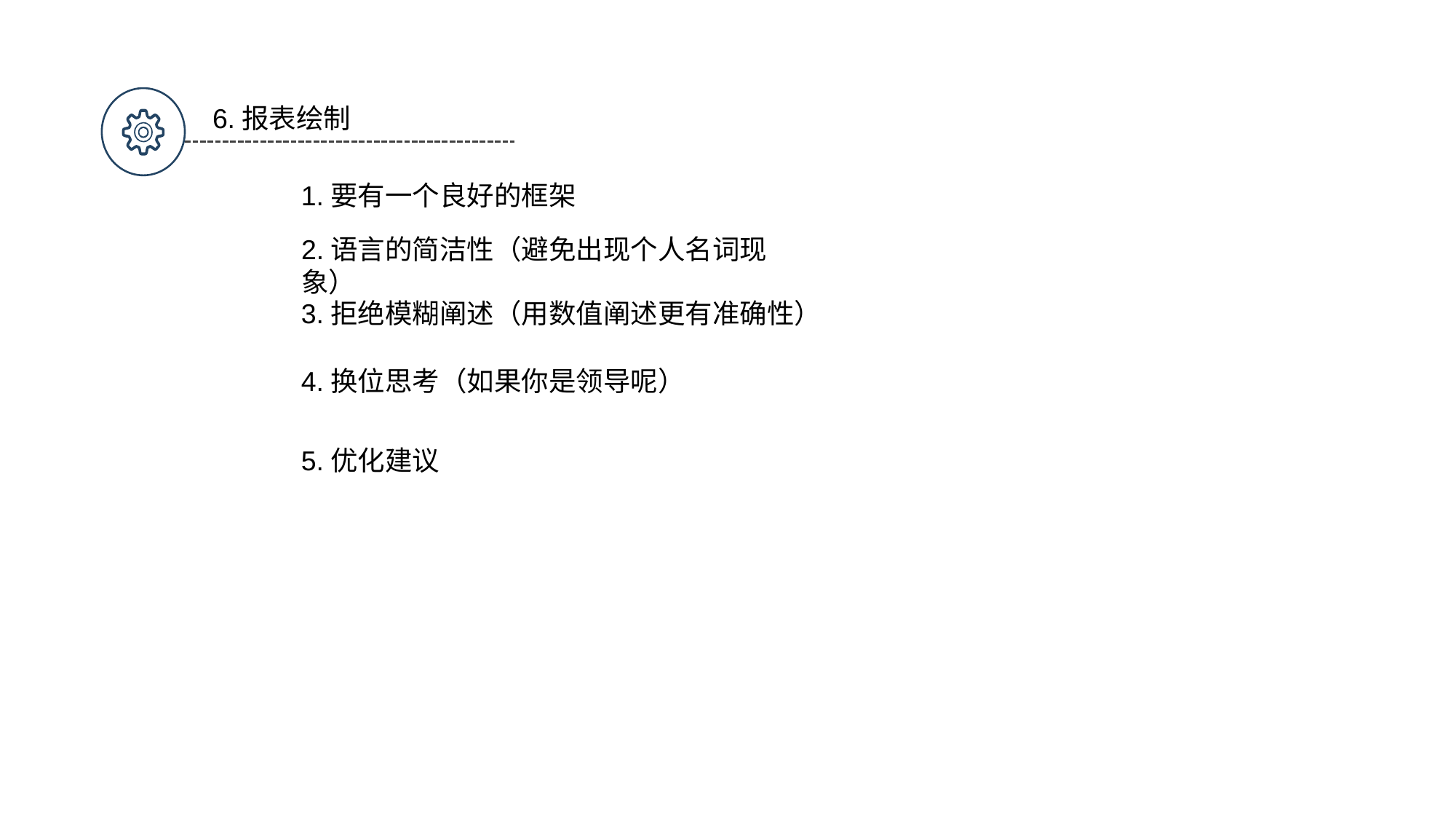

6.报表绘制
1.要有一个良好的框架
2.语言的简洁性（避免出现个人名词现象）
3.拒绝模糊阐述（用数值阐述更有准确性）
4.换位思考（如果你是领导呢）
5.优化建议